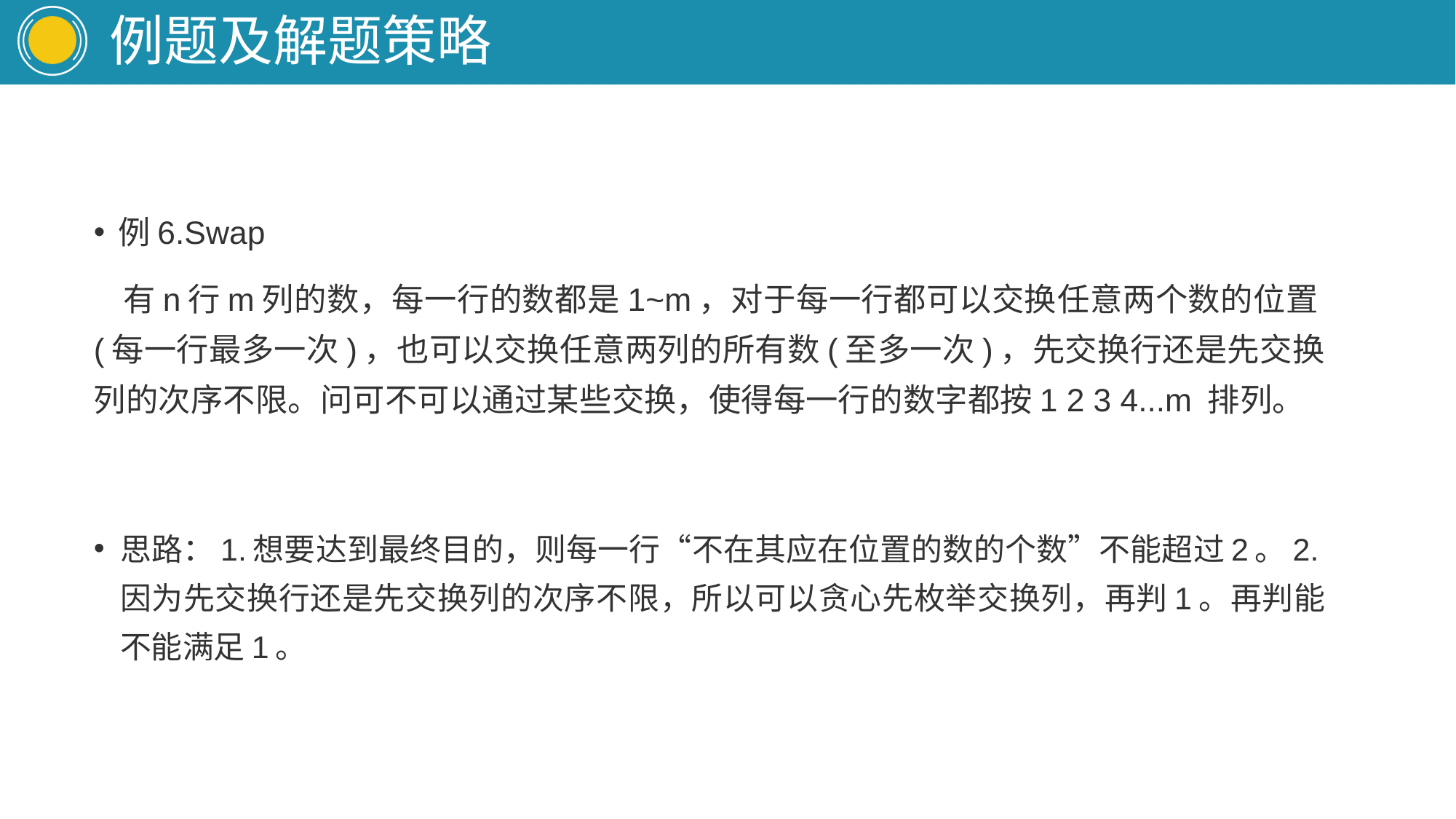

# 例题及解题策略
例6.Swap
   有n行m列的数，每一行的数都是1~m，对于每一行都可以交换任意两个数的位置(每一行最多一次)，也可以交换任意两列的所有数(至多一次)，先交换行还是先交换列的次序不限。问可不可以通过某些交换，使得每一行的数字都按1 2 3 4...m 排列。

思路：1.想要达到最终目的，则每一行“不在其应在位置的数的个数”不能超过2。2.因为先交换行还是先交换列的次序不限，所以可以贪心先枚举交换列，再判1。再判能不能满足1。